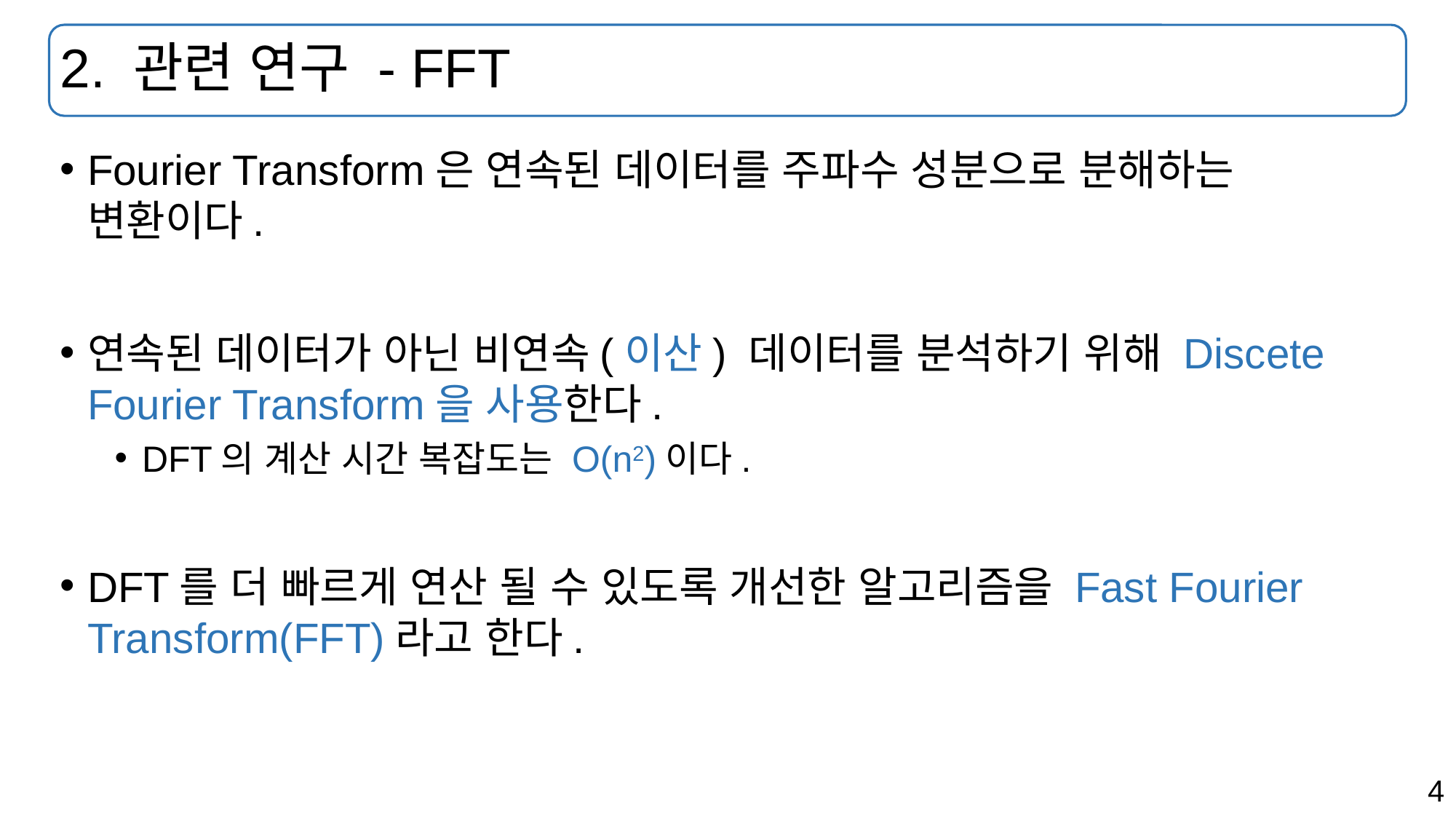

# 2. 관련 연구 - FFT
Fourier Transform은 연속된 데이터를 주파수 성분으로 분해하는 변환이다.

연속된 데이터가 아닌 비연속(이산) 데이터를 분석하기 위해 Discete Fourier Transform을 사용한다.
DFT의 계산 시간 복잡도는 O(n2)이다.

DFT를 더 빠르게 연산 될 수 있도록 개선한 알고리즘을 Fast Fourier Transform(FFT)라고 한다.